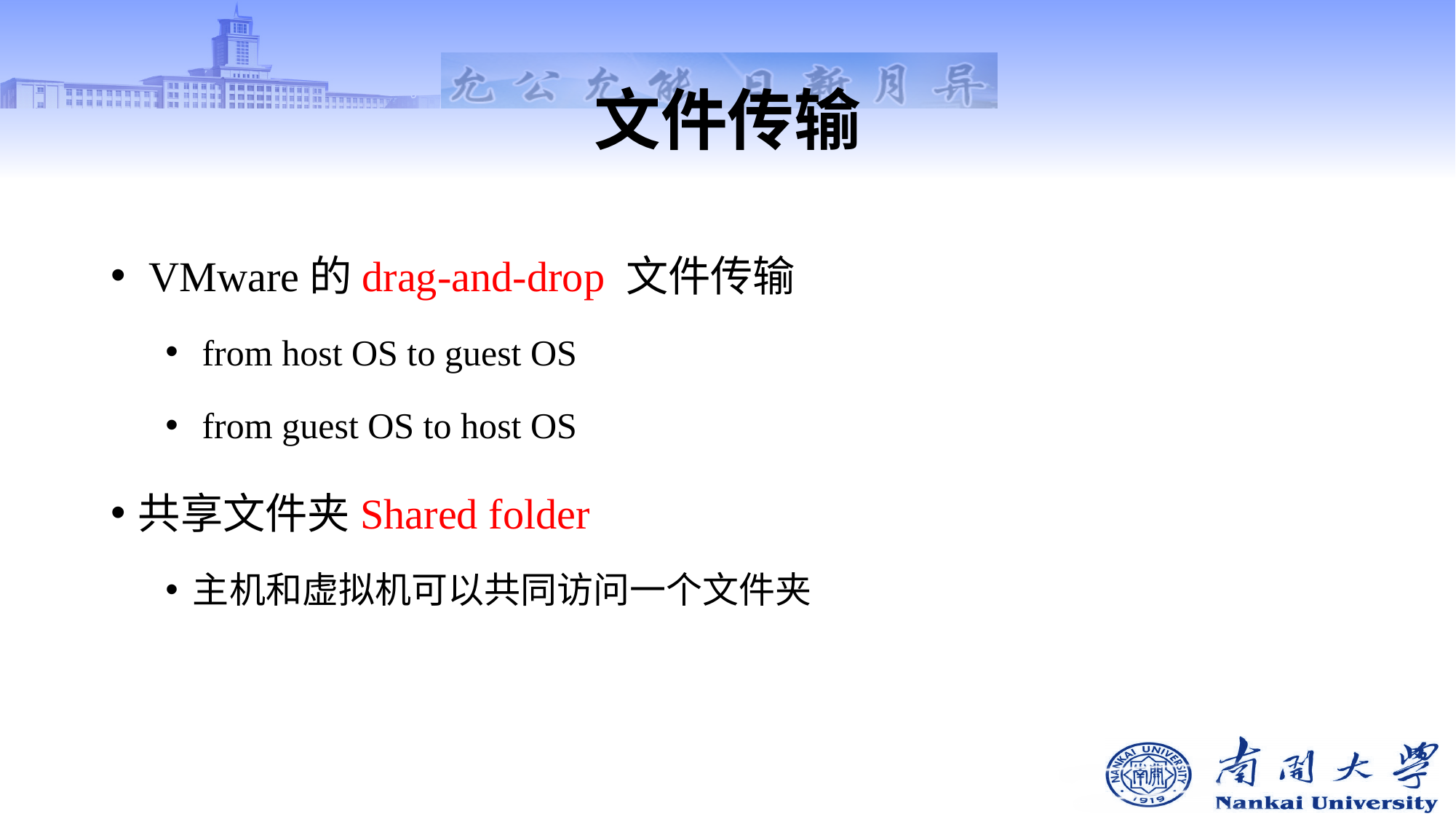

# 文件传输
 VMware的drag-and-drop 文件传输
 from host OS to guest OS
 from guest OS to host OS
共享文件夹Shared folder
主机和虚拟机可以共同访问一个文件夹